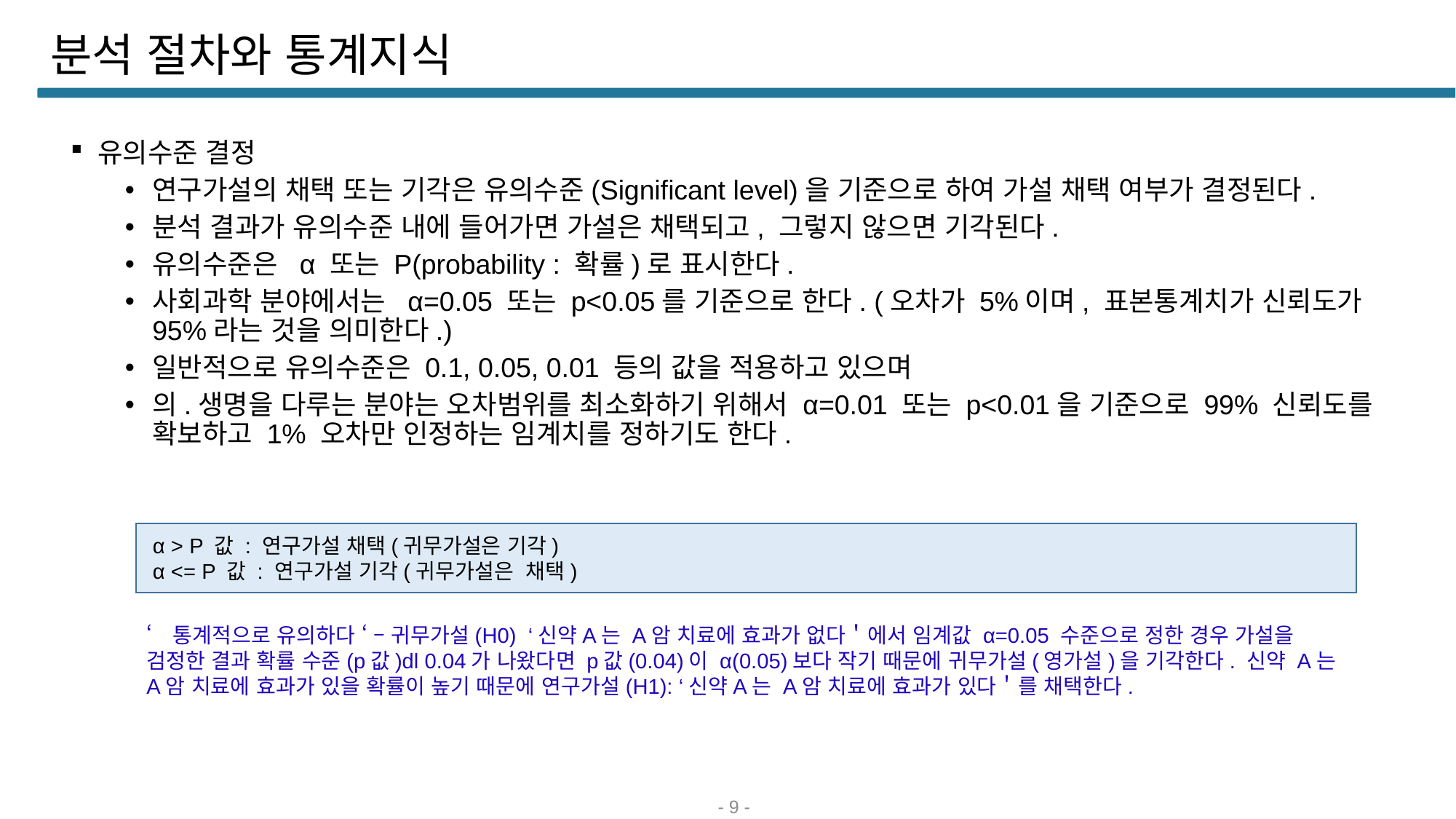

# 분석 절차와 통계지식
유의수준 결정
연구가설의 채택 또는 기각은 유의수준(Significant level)을 기준으로 하여 가설 채택 여부가 결정된다.
분석 결과가 유의수준 내에 들어가면 가설은 채택되고, 그렇지 않으면 기각된다.
유의수준은  α 또는 P(probability : 확률)로 표시한다.
사회과학 분야에서는  α=0.05 또는 p<0.05를 기준으로 한다. (오차가 5%이며, 표본통계치가 신뢰도가 95%라는 것을 의미한다.)
일반적으로 유의수준은 0.1, 0.05, 0.01 등의 값을 적용하고 있으며
의.생명을 다루는 분야는 오차범위를 최소화하기 위해서 α=0.01 또는 p<0.01을 기준으로 99% 신뢰도를 확보하고 1% 오차만 인정하는 임계치를 정하기도 한다.
 α > P 값 : 연구가설 채택(귀무가설은 기각)
 α <= P 값 : 연구가설 기각(귀무가설은  채택)
‘통계적으로 유의하다 ‘ – 귀무가설(H0)  ‘신약A는 A암 치료에 효과가 없다＇에서 임계값 α=0.05 수준으로 정한 경우 가설을 검정한 결과 확률 수준(p값)dl 0.04가 나왔다면 p값(0.04)이 α(0.05)보다 작기 때문에 귀무가설(영가설)을 기각한다. 신약 A는 A암 치료에 효과가 있을 확률이 높기 때문에 연구가설(H1): ‘신약A는 A암 치료에 효과가 있다＇를 채택한다.
- 9 -